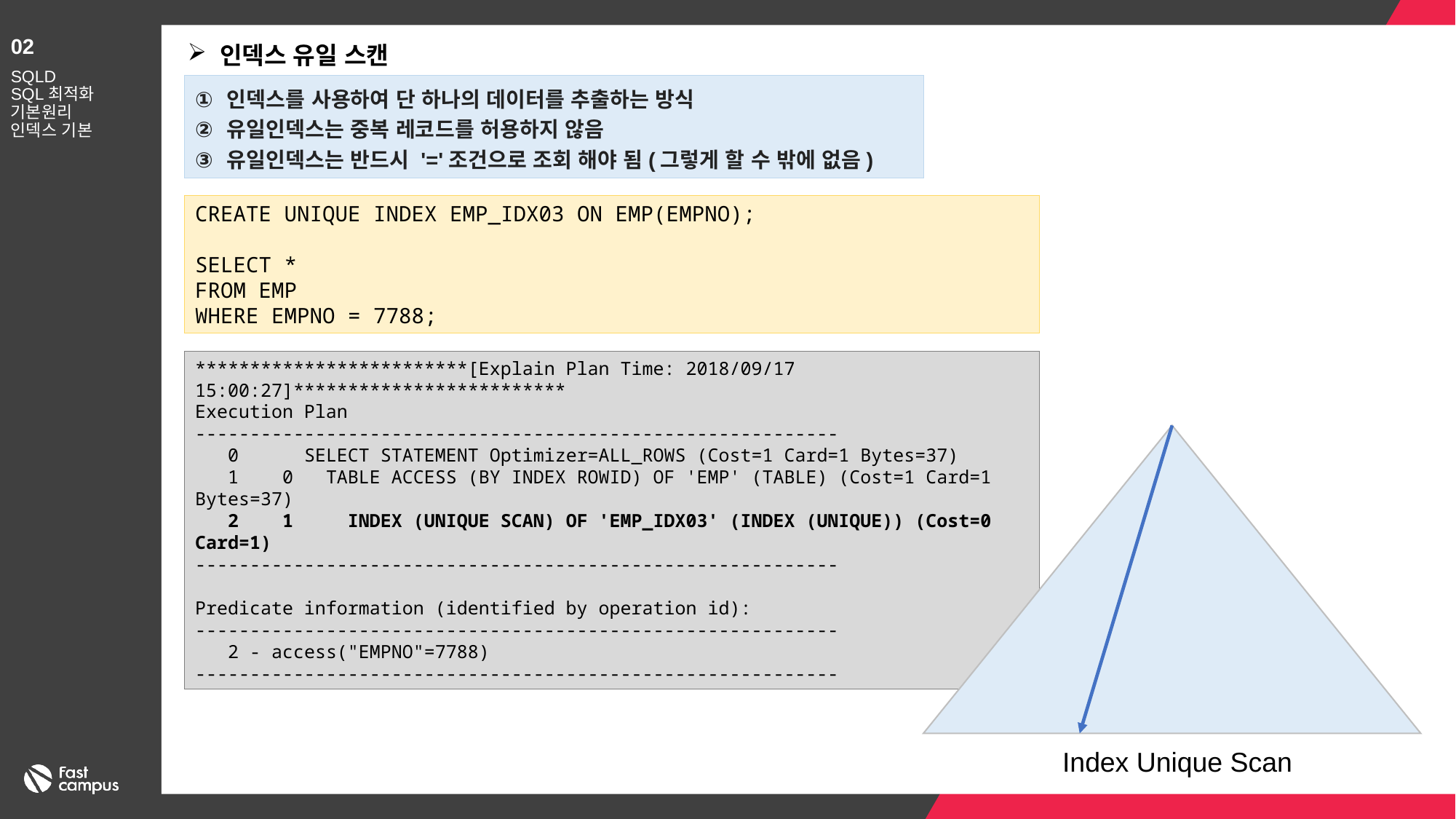

02
인덱스 유일 스캔
SQLD
SQL최적화 기본원리
인덱스 기본
인덱스를 사용하여 단 하나의 데이터를 추출하는 방식
유일인덱스는 중복 레코드를 허용하지 않음
유일인덱스는 반드시 '='조건으로 조회 해야 됨(그렇게 할 수 밖에 없음)
CREATE UNIQUE INDEX EMP_IDX03 ON EMP(EMPNO);

SELECT *
FROM EMP
WHERE EMPNO = 7788;
*************************[Explain Plan Time: 2018/09/17 15:00:27]*************************
Execution Plan
-----------------------------------------------------------
   0      SELECT STATEMENT Optimizer=ALL_ROWS (Cost=1 Card=1 Bytes=37)
   1    0   TABLE ACCESS (BY INDEX ROWID) OF 'EMP' (TABLE) (Cost=1 Card=1 Bytes=37)
   2    1     INDEX (UNIQUE SCAN) OF 'EMP_IDX03' (INDEX (UNIQUE)) (Cost=0 Card=1)
-----------------------------------------------------------

Predicate information (identified by operation id):
-----------------------------------------------------------
   2 - access("EMPNO"=7788)
-----------------------------------------------------------

Index Unique Scan